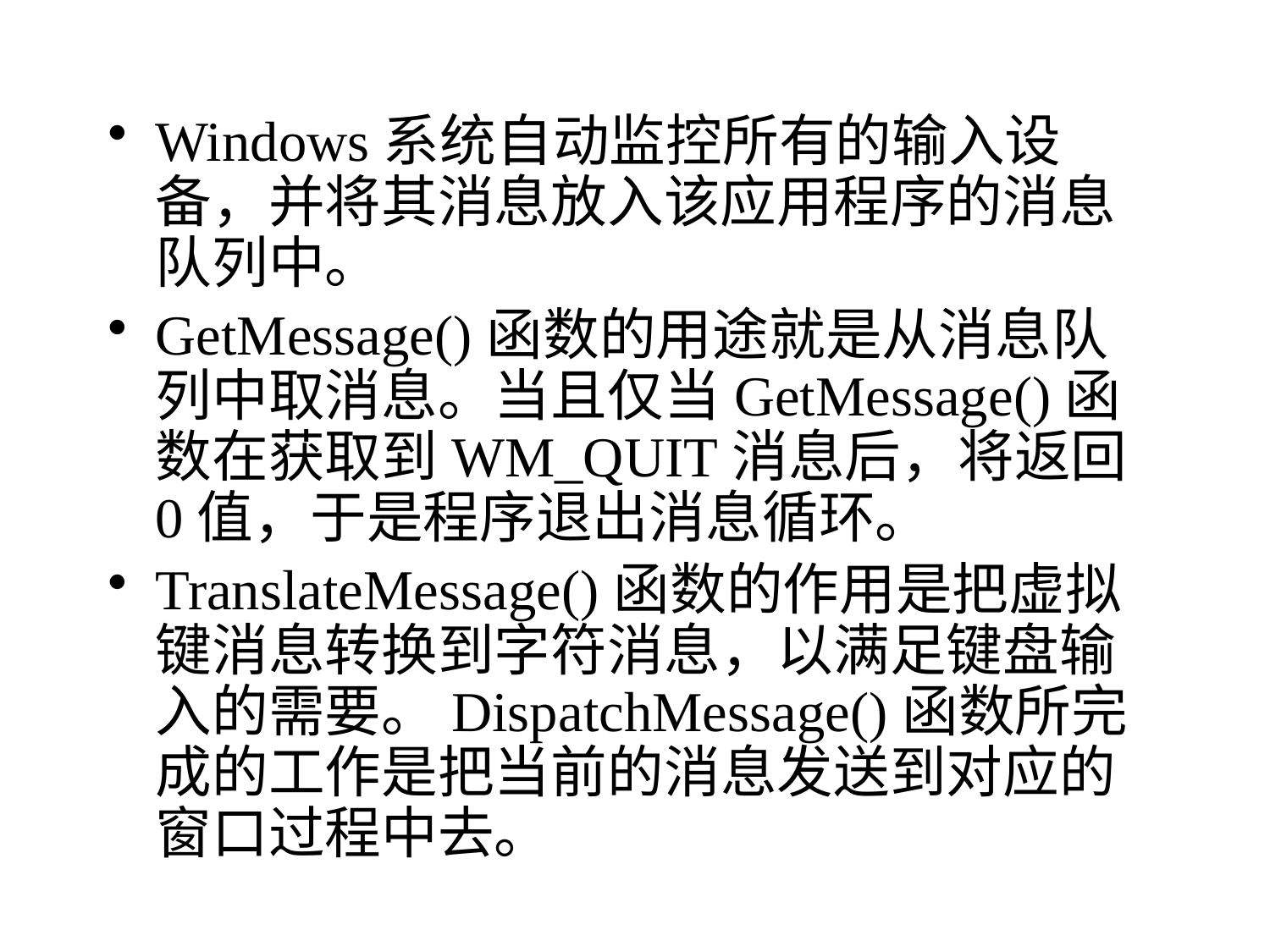

Windows系统自动监控所有的输入设备，并将其消息放入该应用程序的消息队列中。
GetMessage()函数的用途就是从消息队列中取消息。当且仅当GetMessage()函数在获取到WM_QUIT消息后，将返回0值，于是程序退出消息循环。
TranslateMessage()函数的作用是把虚拟键消息转换到字符消息，以满足键盘输入的需要。DispatchMessage()函数所完成的工作是把当前的消息发送到对应的窗口过程中去。